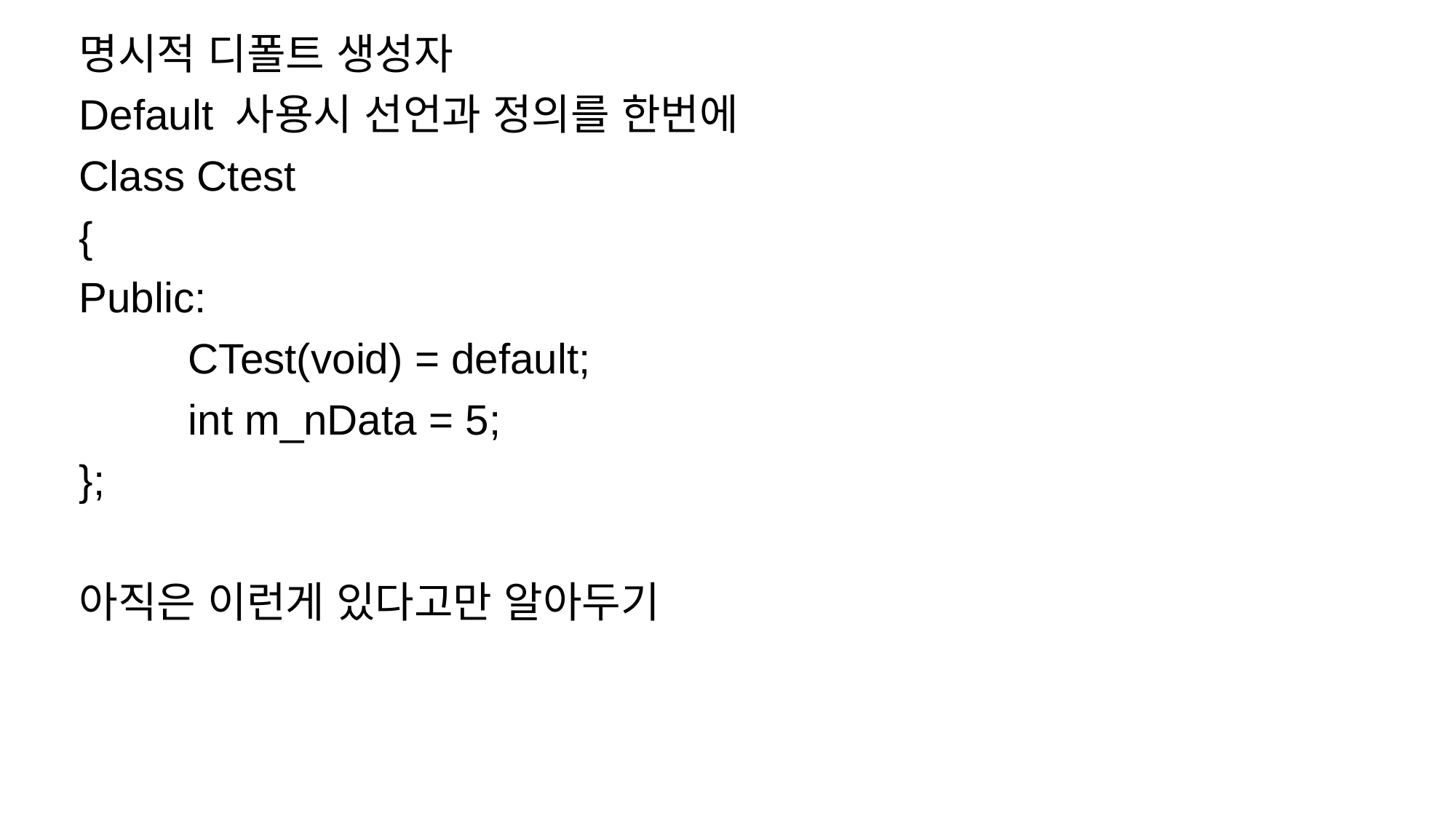

명시적 디폴트 생성자
Default 사용시 선언과 정의를 한번에
Class Ctest
{
Public:
	CTest(void) = default;
	int m_nData = 5;
};

아직은 이런게 있다고만 알아두기